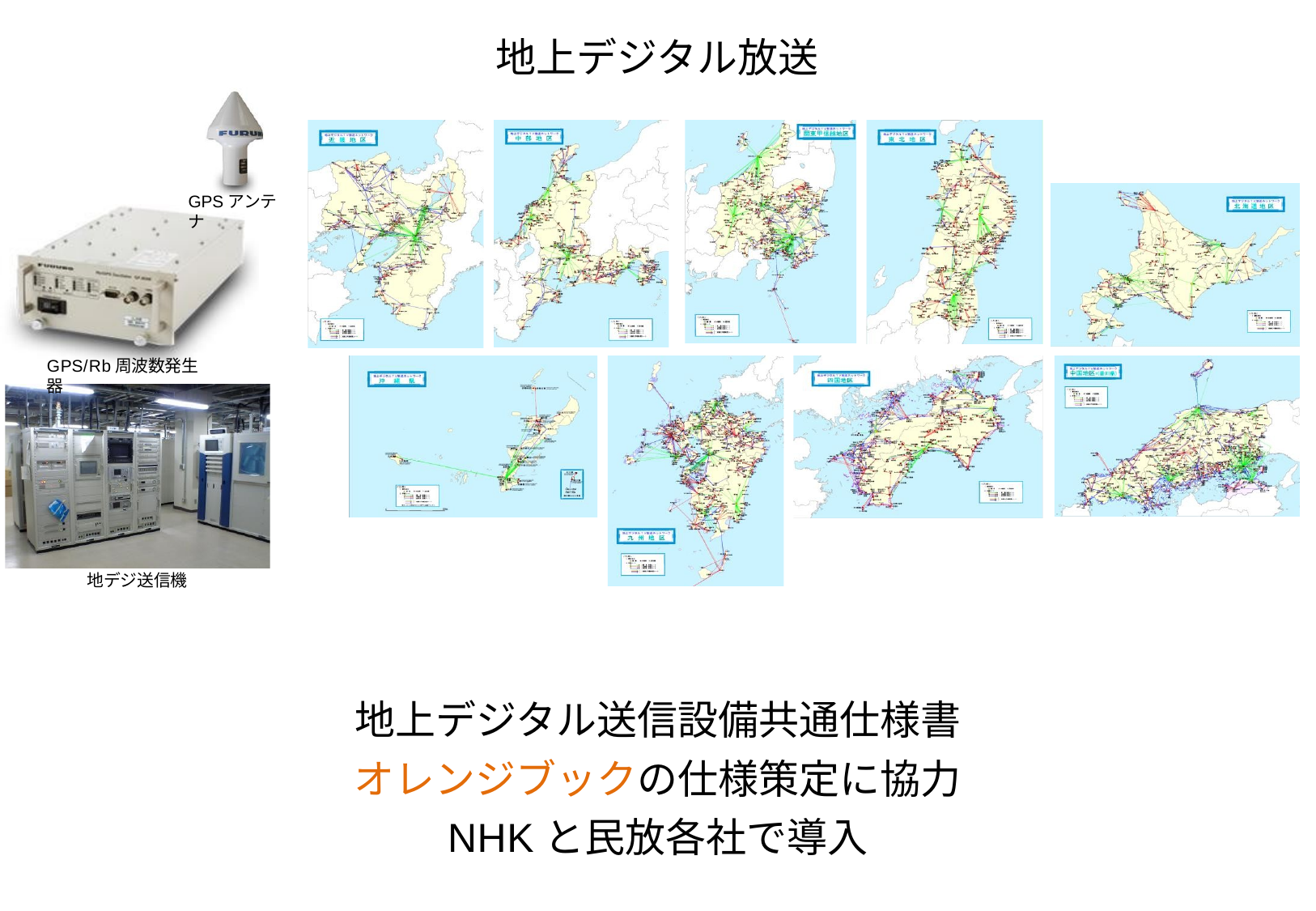

# 地上デジタル放送

GPSアンテナ

GPS/Rb周波数発生器

地デジ送信機
地上デジタル送信設備共通仕様書
オレンジブックの仕様策定に協力
NHKと民放各社で導入